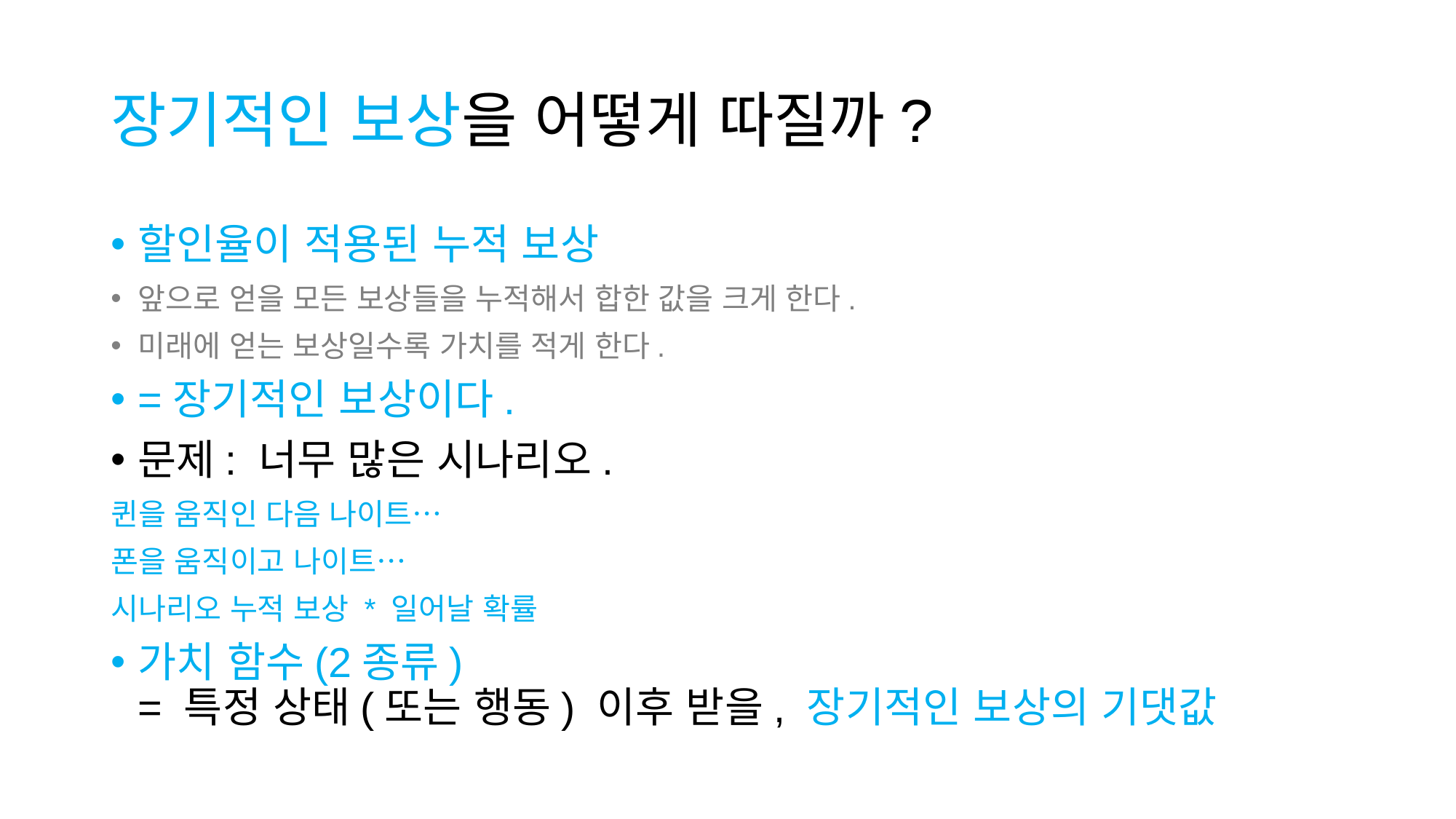

# 장기적인 보상을 어떻게 따질까?
할인율이 적용된 누적 보상
앞으로 얻을 모든 보상들을 누적해서 합한 값을 크게 한다.
미래에 얻는 보상일수록 가치를 적게 한다.
=장기적인 보상이다.
문제: 너무 많은 시나리오.
퀸을 움직인 다음 나이트…
폰을 움직이고 나이트…
시나리오 누적 보상 * 일어날 확률
가치 함수(2종류)
= 특정 상태(또는 행동) 이후 받을, 장기적인 보상의 기댓값